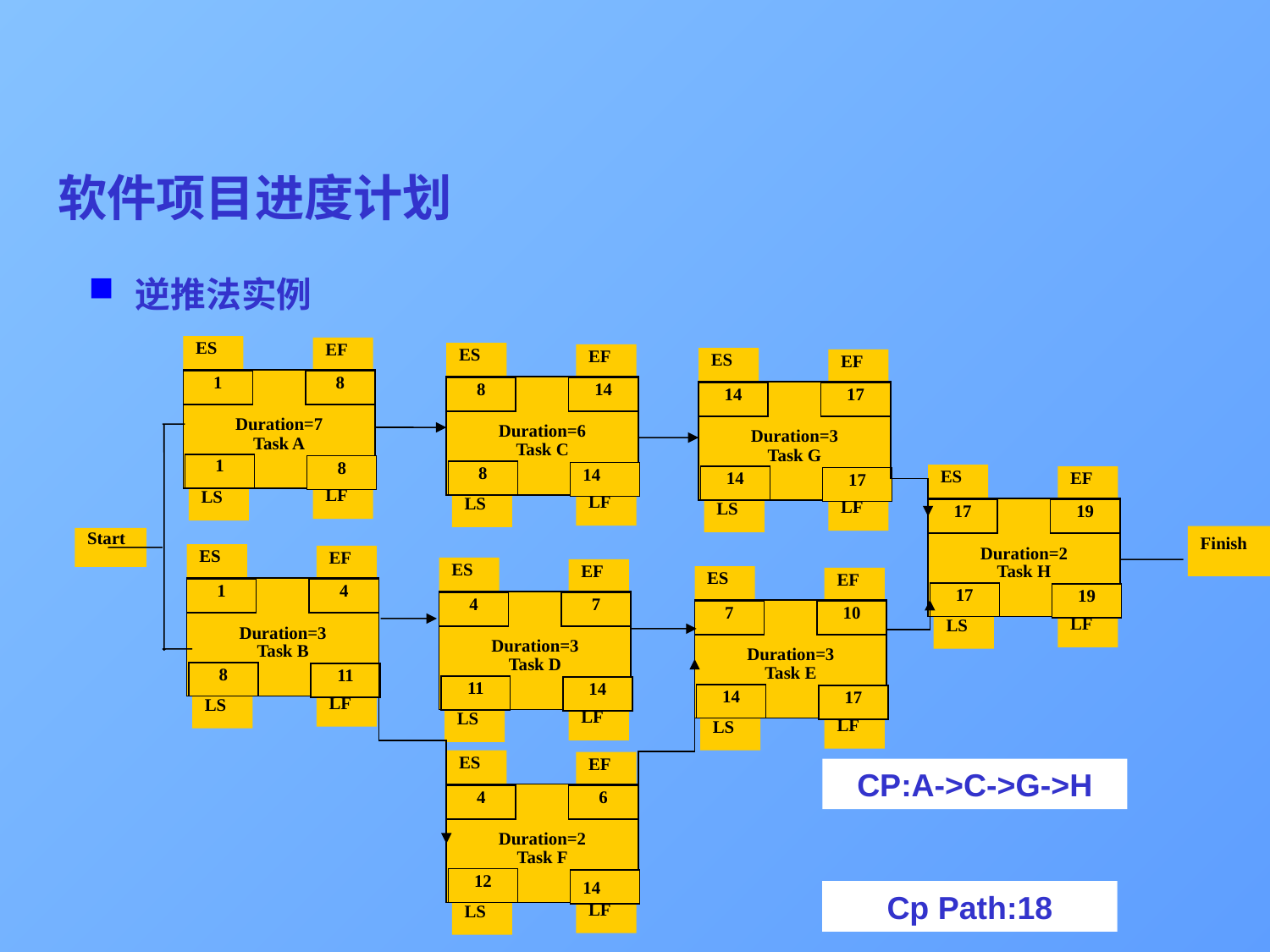

# 软件项目进度计划
逆推法实例
ES
EF
ES
EF
ES
EF

Duration=7
Task A
1
8

Duration=6
Task C
8
14

Duration=3
Task G
14
17

1
8
8
14
ES
14
EF
17
LF
LS
LF
LS
LF
LS

Duration=2
Task H
17
19
Start
ES
EF

ES
EF

ES
EF

Duration=3
Task B
1
4
17
19

Duration=3
Task D
4
7

Duration=3
Task E
7
10
LF
LS

8
11
11
14
14
17
LF
LS
LF
LS
LF
LS
ES
EF
CP:A->C->G->H

Duration=2
Task F
4
6
12
14
Cp Path:18
LF
LS
Finish